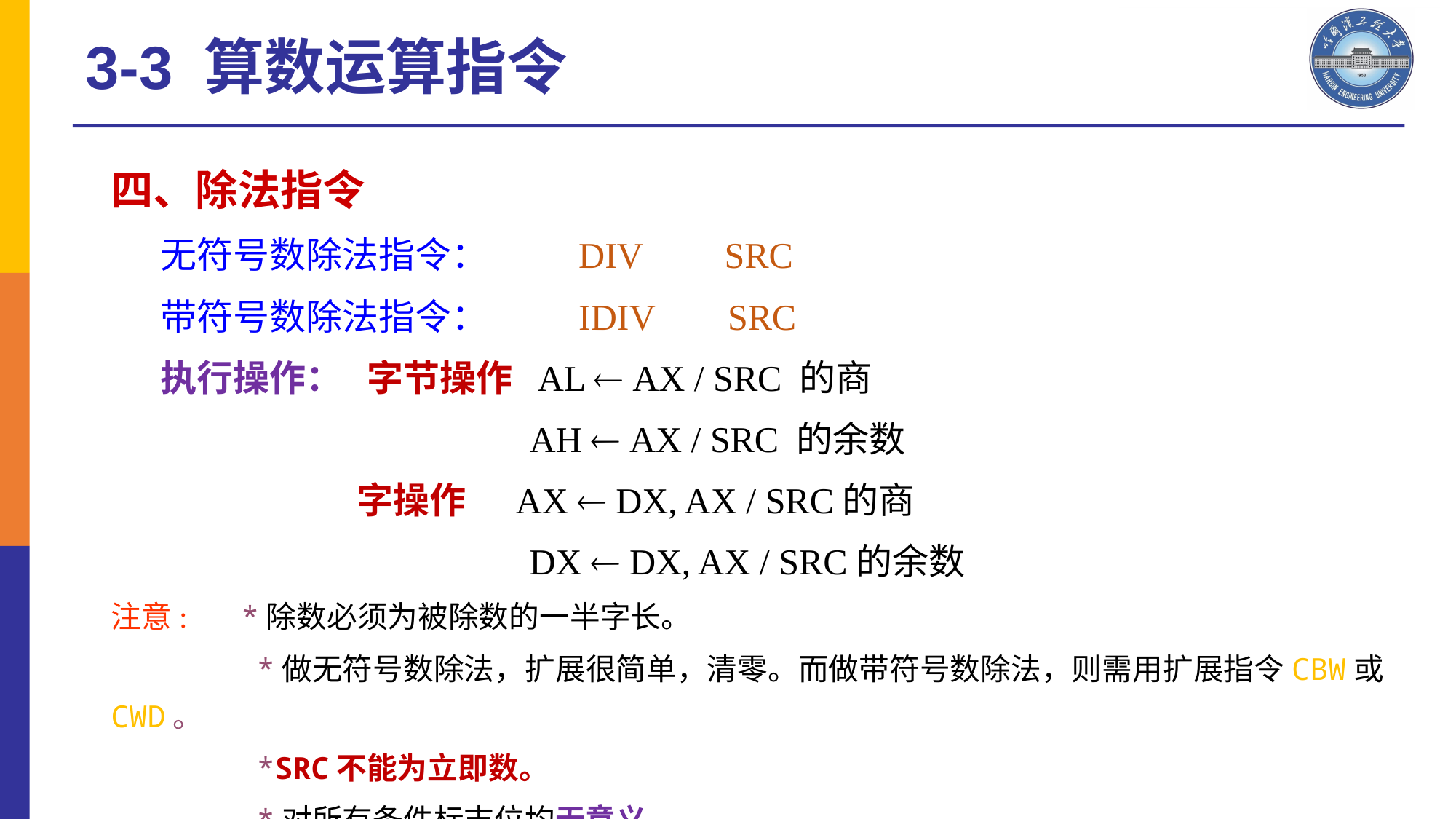

3-3 算数运算指令
四、除法指令
     无符号数除法指令：          DIV         SRC
     带符号数除法指令：          IDIV        SRC
     执行操作：   字节操作  AL ← AX / SRC 的商
                                              AH ← AX / SRC 的余数
                             字操作     AX ← DX, AX / SRC的商
                                              DX ← DX, AX / SRC的余数
注意:       *除数必须为被除数的一半字长。
        *做无符号数除法，扩展很简单，清零。而做带符号数除法，则需用扩展指令CBW或CWD。
        *SRC不能为立即数。
        *对所有条件标志位均无意义。